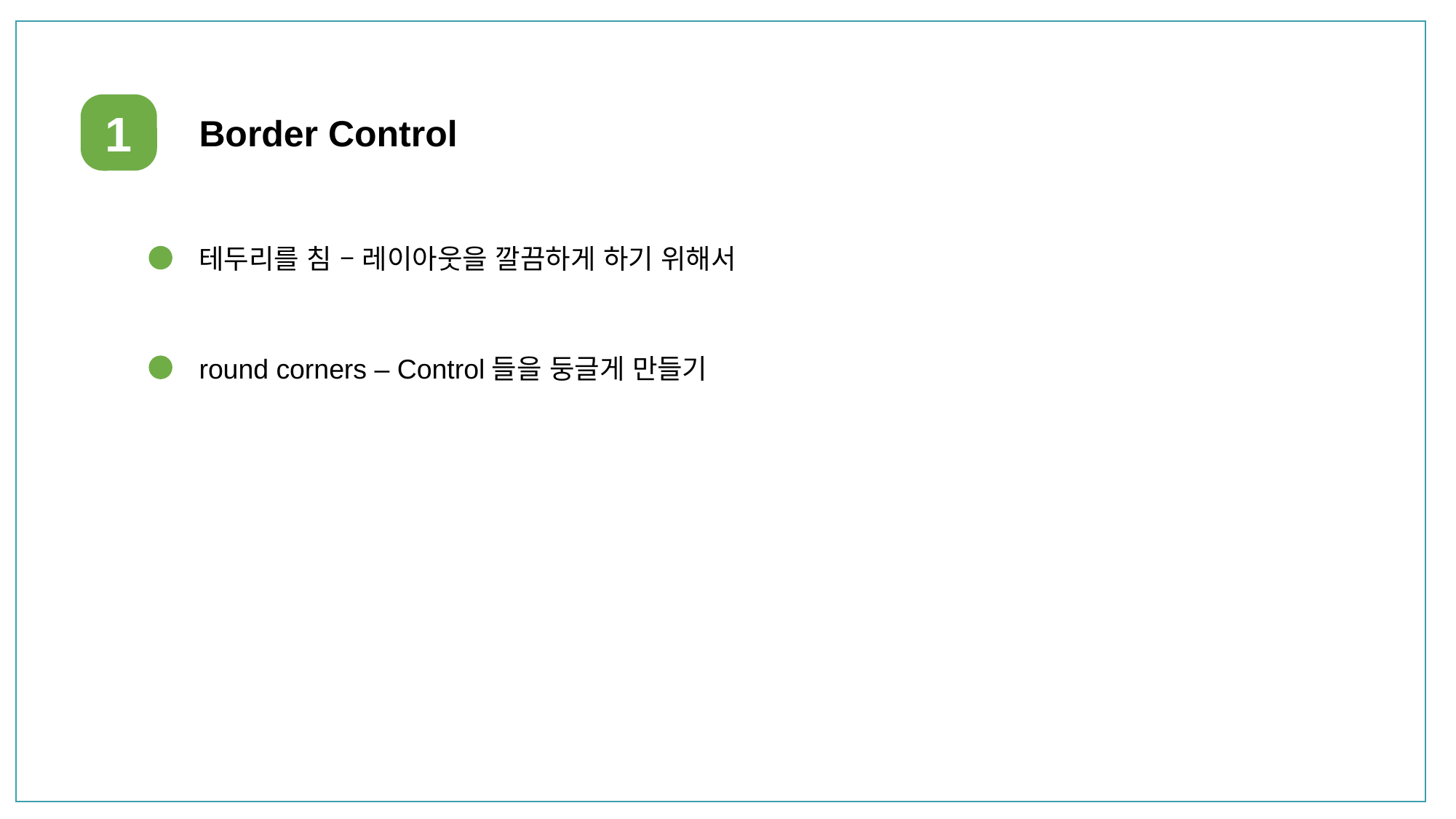

1
Border Control
테두리를 침 – 레이아웃을 깔끔하게 하기 위해서

round corners – Control들을 둥글게 만들기